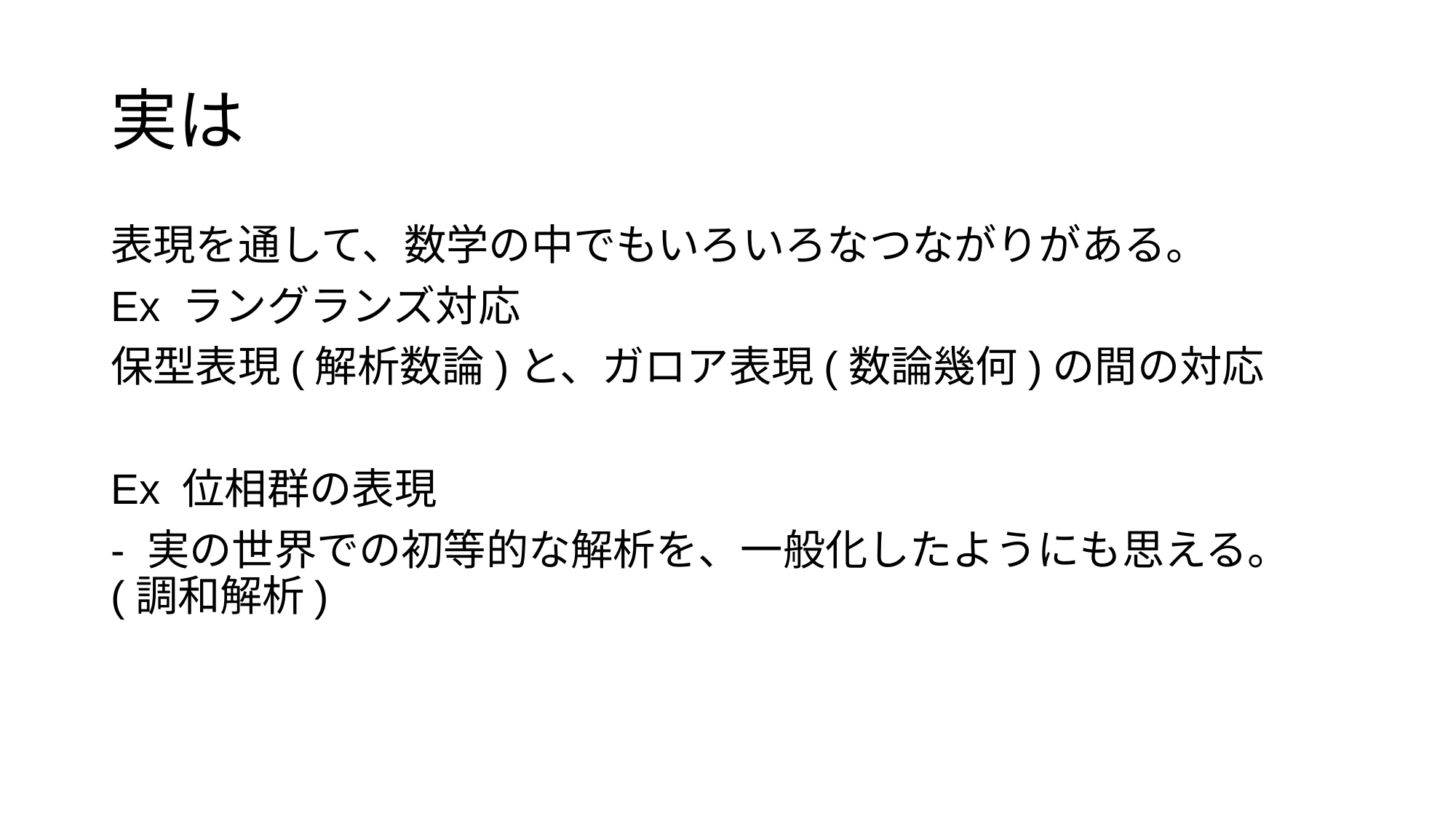

# 実は
表現を通して、数学の中でもいろいろなつながりがある。
Ex ラングランズ対応
保型表現(解析数論)と、ガロア表現(数論幾何)の間の対応

Ex 位相群の表現
- 実の世界での初等的な解析を、一般化したようにも思える。(調和解析)